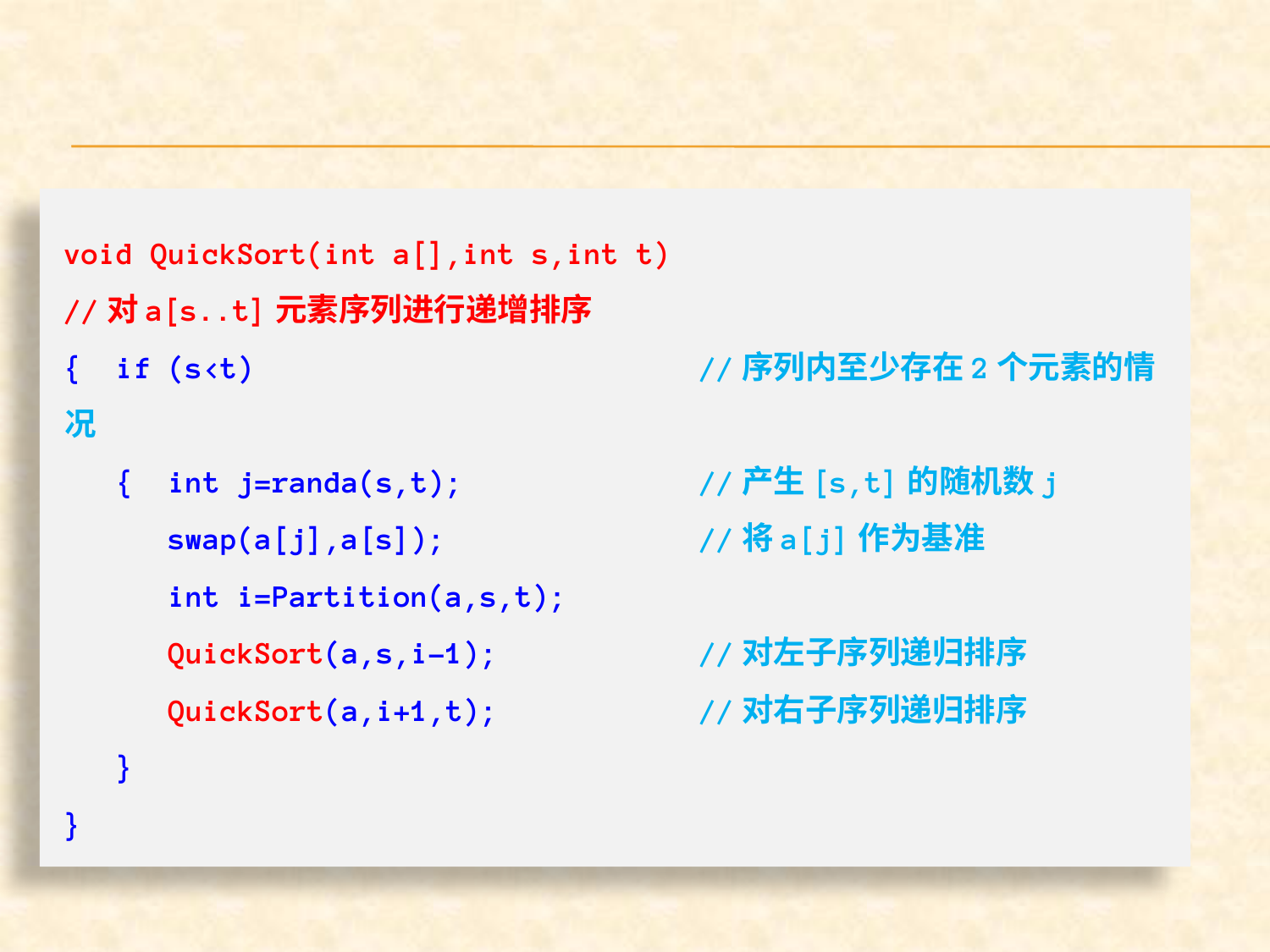

void QuickSort(int a[],int s,int t)
//对a[s..t]元素序列进行递增排序
{  if (s<t) 				//序列内至少存在2个元素的情况
   {  int j=randa(s,t);		//产生[s,t]的随机数j
      swap(a[j],a[s]);		//将a[j]作为基准
      int i=Partition(a,s,t);
      QuickSort(a,s,i-1);		//对左子序列递归排序
      QuickSort(a,i+1,t);		//对右子序列递归排序
   }
}